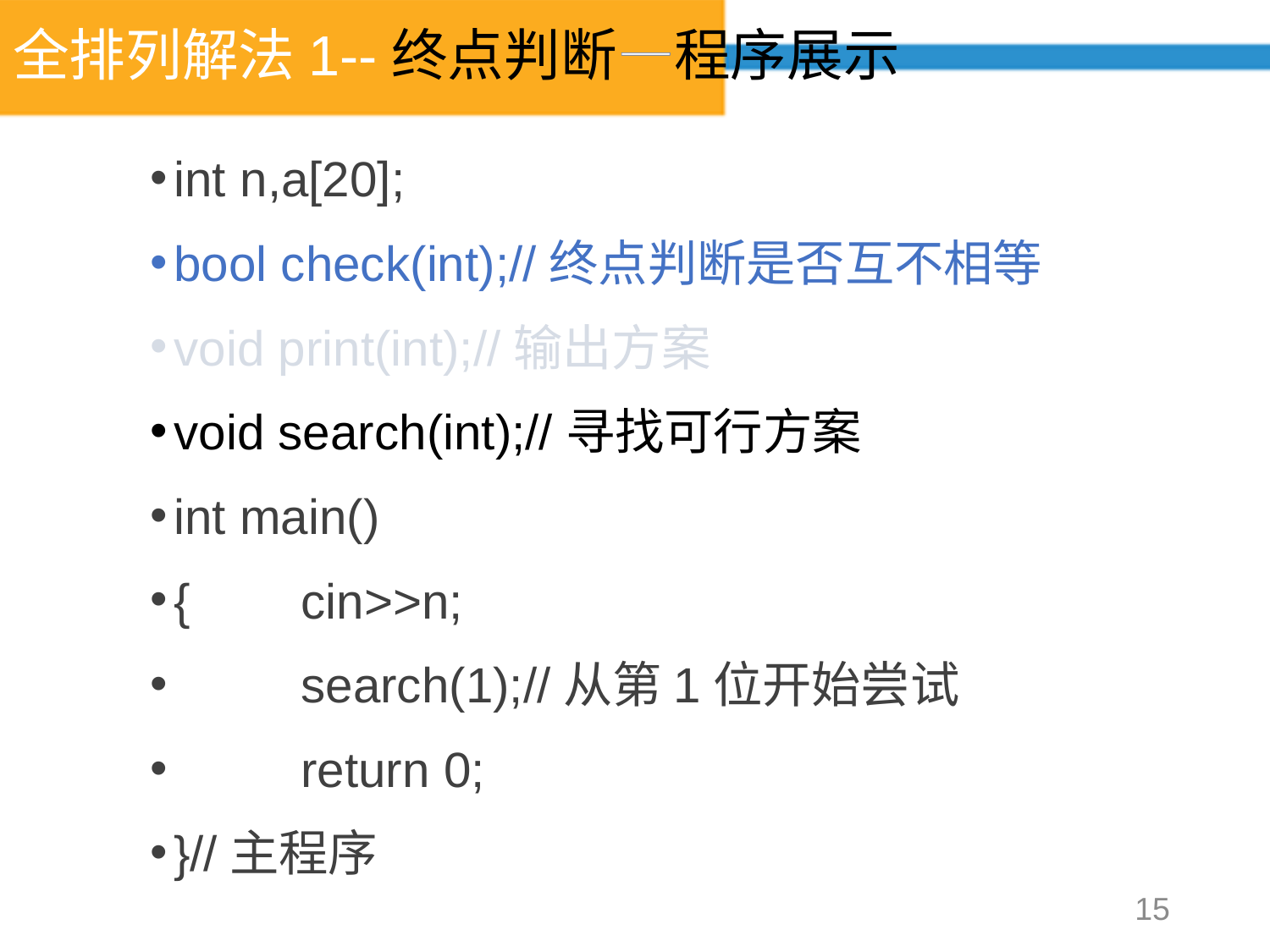

# 全排列解法1--终点判断—程序展示
int n,a[20];
bool check(int);//终点判断是否互不相等
void print(int);//输出方案
void search(int);//寻找可行方案
int main()
{	cin>>n;
	search(1);//从第1位开始尝试
	return 0;
}//主程序
15